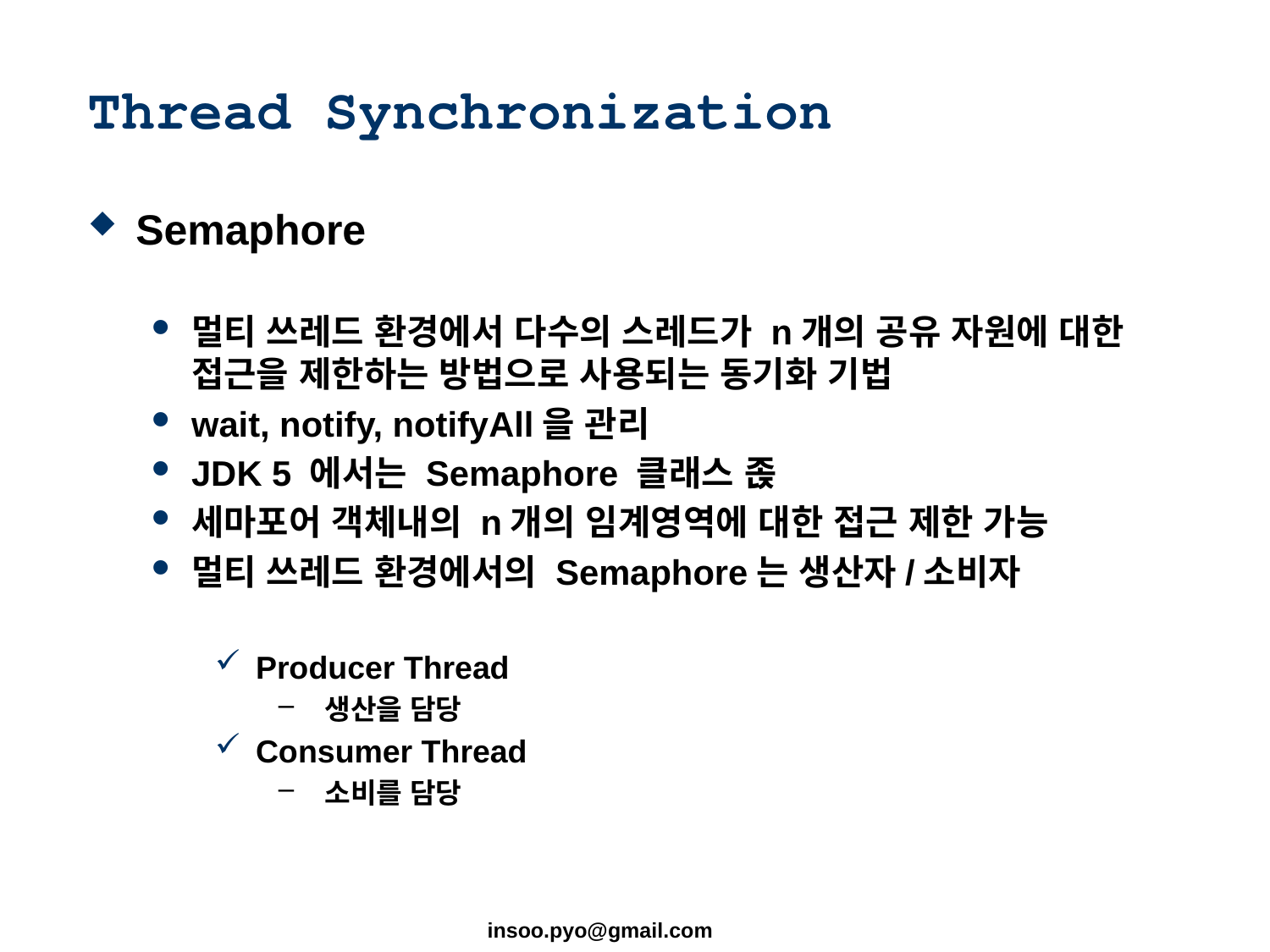

# Thread Synchronization
Semaphore

멀티 쓰레드 환경에서 다수의 스레드가 n개의 공유 자원에 대한 접근을 제한하는 방법으로 사용되는 동기화 기법
wait, notify, notifyAll을 관리
JDK 5 에서는 Semaphore 클래스 졵
세마포어 객체내의 n개의 임계영역에 대한 접근 제한 가능
멀티 쓰레드 환경에서의 Semaphore는 생산자/소비자

 Producer Thread
 생산을 담당
 Consumer Thread
 소비를 담당